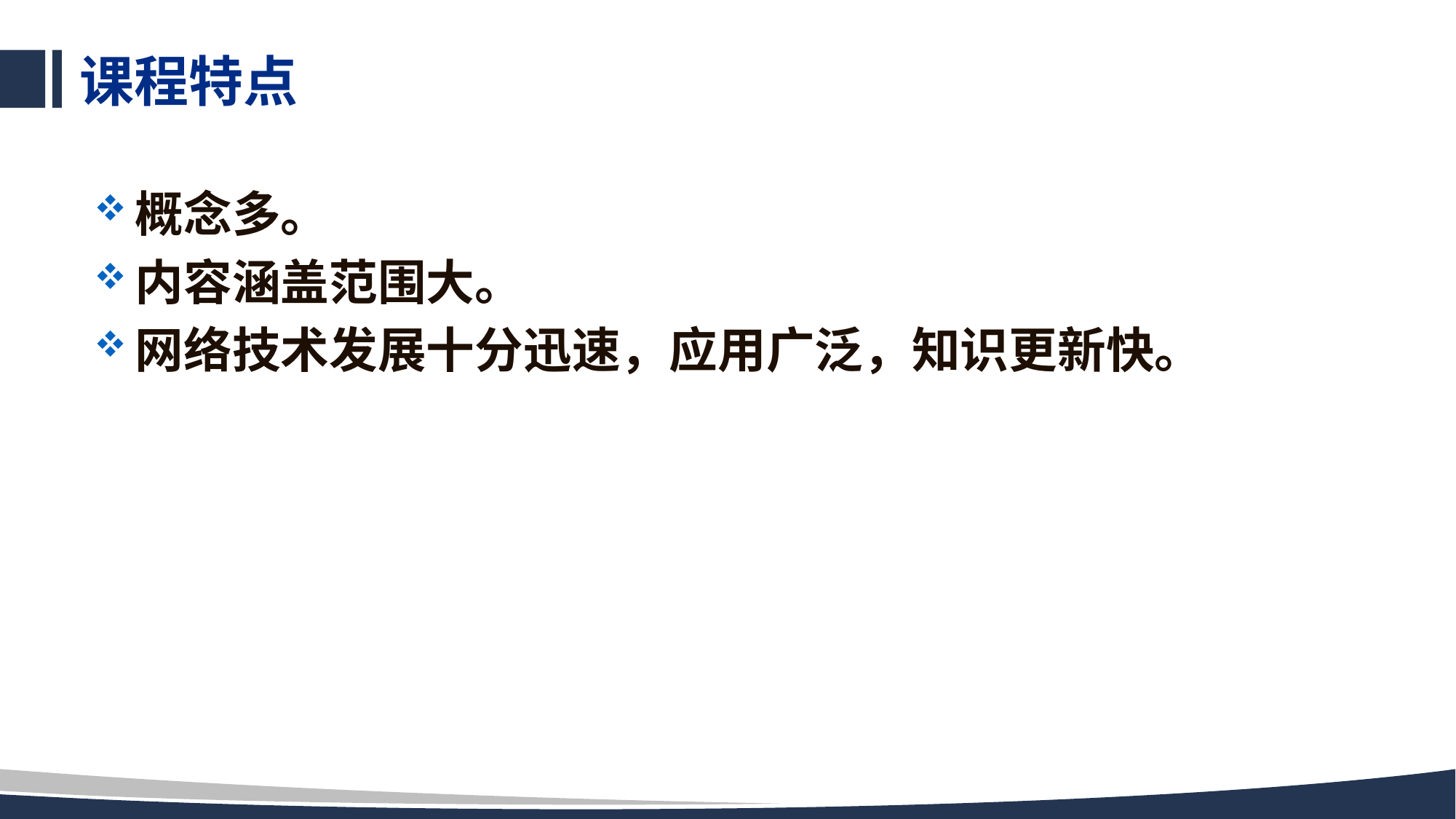

# 课程特点
概念多。
内容涵盖范围大。
网络技术发展十分迅速，应用广泛，知识更新快。